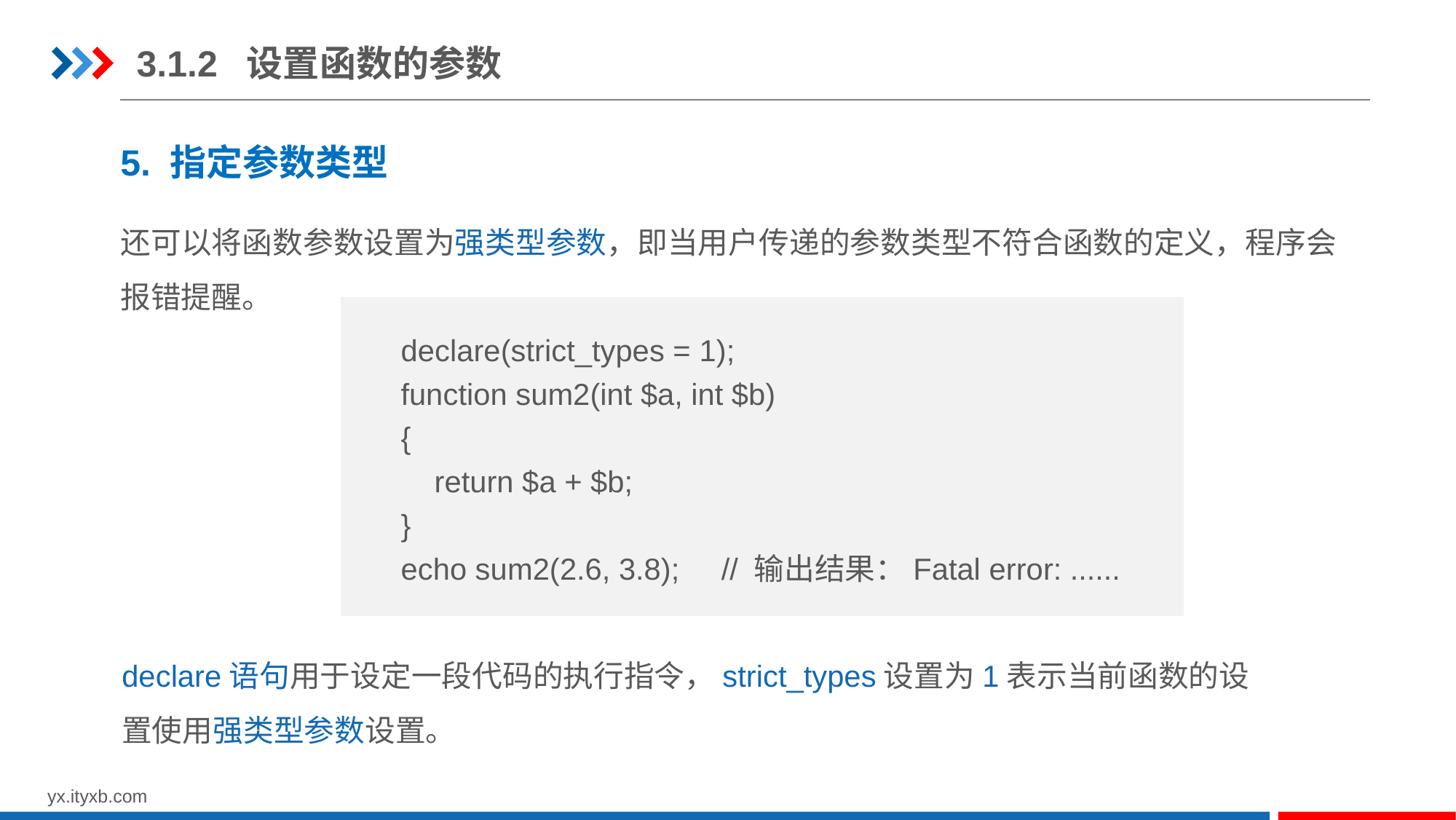

3.1.2  设置函数的参数
5. 指定参数类型
还可以将函数参数设置为强类型参数，即当用户传递的参数类型不符合函数的定义，程序会报错提醒。

declare(strict_types = 1);
function sum2(int $a, int $b)
{
    return $a + $b;
}
echo sum2(2.6, 3.8);     // 输出结果：Fatal error: ......
declare语句用于设定一段代码的执行指令，strict_types设置为1表示当前函数的设置使用强类型参数设置。